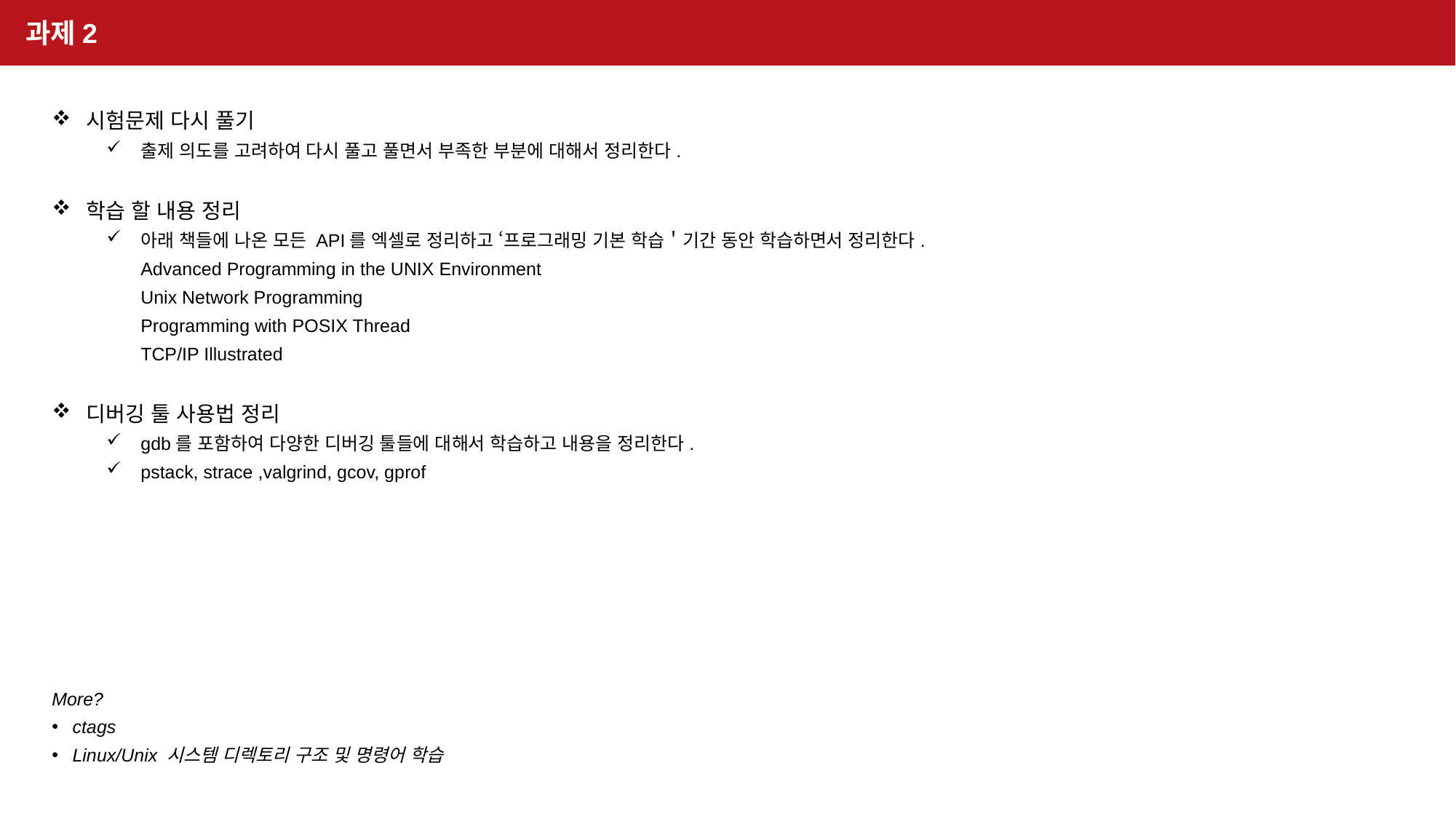

과제2
시험문제 다시 풀기
출제 의도를 고려하여 다시 풀고 풀면서 부족한 부분에 대해서 정리한다.

학습 할 내용 정리
아래 책들에 나온 모든 API를 엑셀로 정리하고 ‘프로그래밍 기본 학습＇기간 동안 학습하면서 정리한다.
Advanced Programming in the UNIX Environment
Unix Network Programming
Programming with POSIX Thread
TCP/IP Illustrated

디버깅 툴 사용법 정리
gdb를 포함하여 다양한 디버깅 툴들에 대해서 학습하고 내용을 정리한다.
pstack, strace ,valgrind, gcov, gprof

More?
ctags
Linux/Unix 시스템 디렉토리 구조 및 명령어 학습